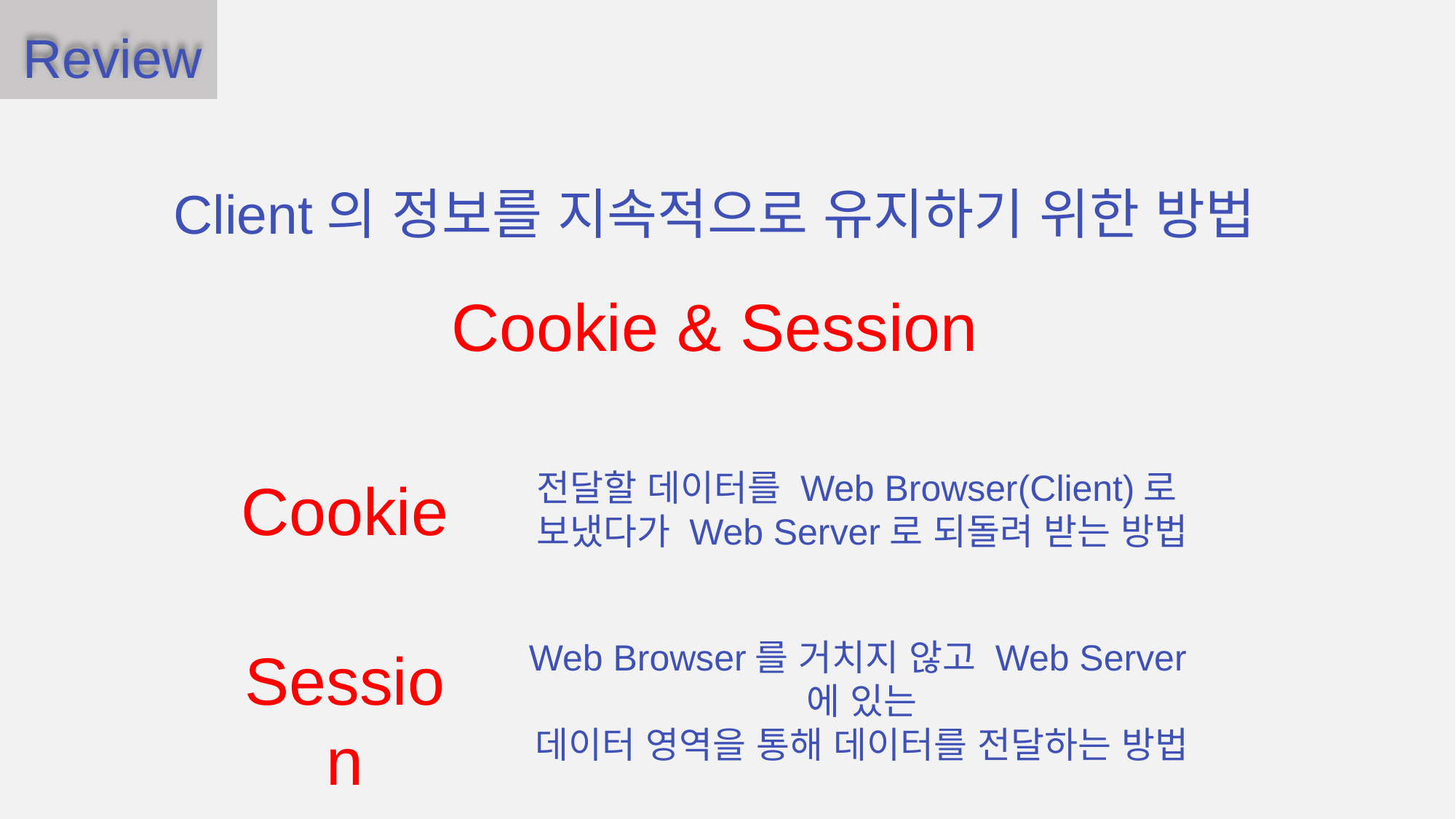

Review
Client의 정보를 지속적으로 유지하기 위한 방법
Cookie & Session
전달할 데이터를 Web Browser(Client)로
보냈다가 Web Server로 되돌려 받는 방법
Cookie
Web Browser를 거치지 않고 Web Server에 있는
데이터 영역을 통해 데이터를 전달하는 방법
Session